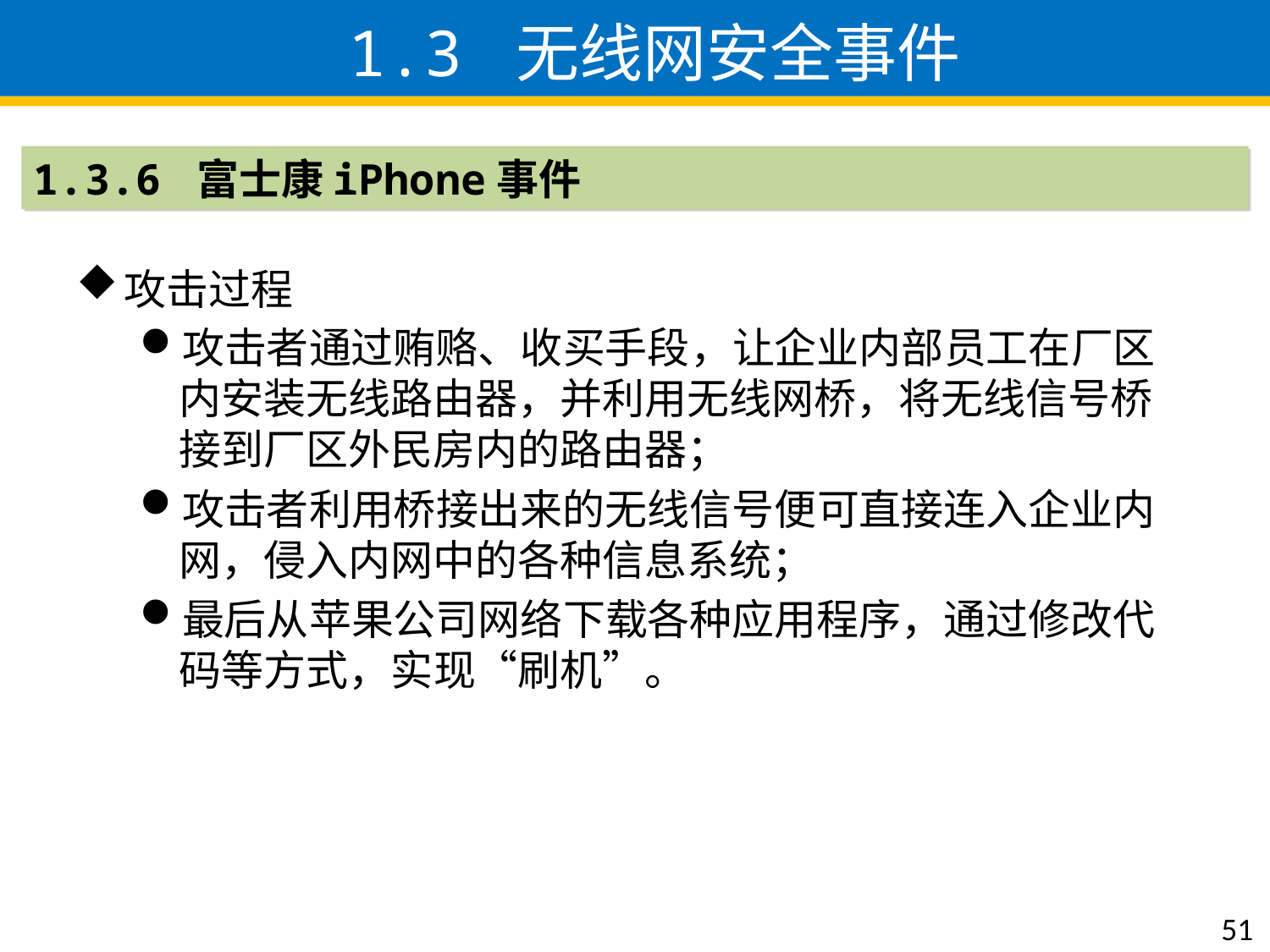

# 1.3 无线网安全事件
1.3.6 富士康iPhone事件
攻击过程
攻击者通过贿赂、收买手段，让企业内部员工在厂区内安装无线路由器，并利用无线网桥，将无线信号桥接到厂区外民房内的路由器；
攻击者利用桥接出来的无线信号便可直接连入企业内网，侵入内网中的各种信息系统；
最后从苹果公司网络下载各种应用程序，通过修改代码等方式，实现“刷机”。

51